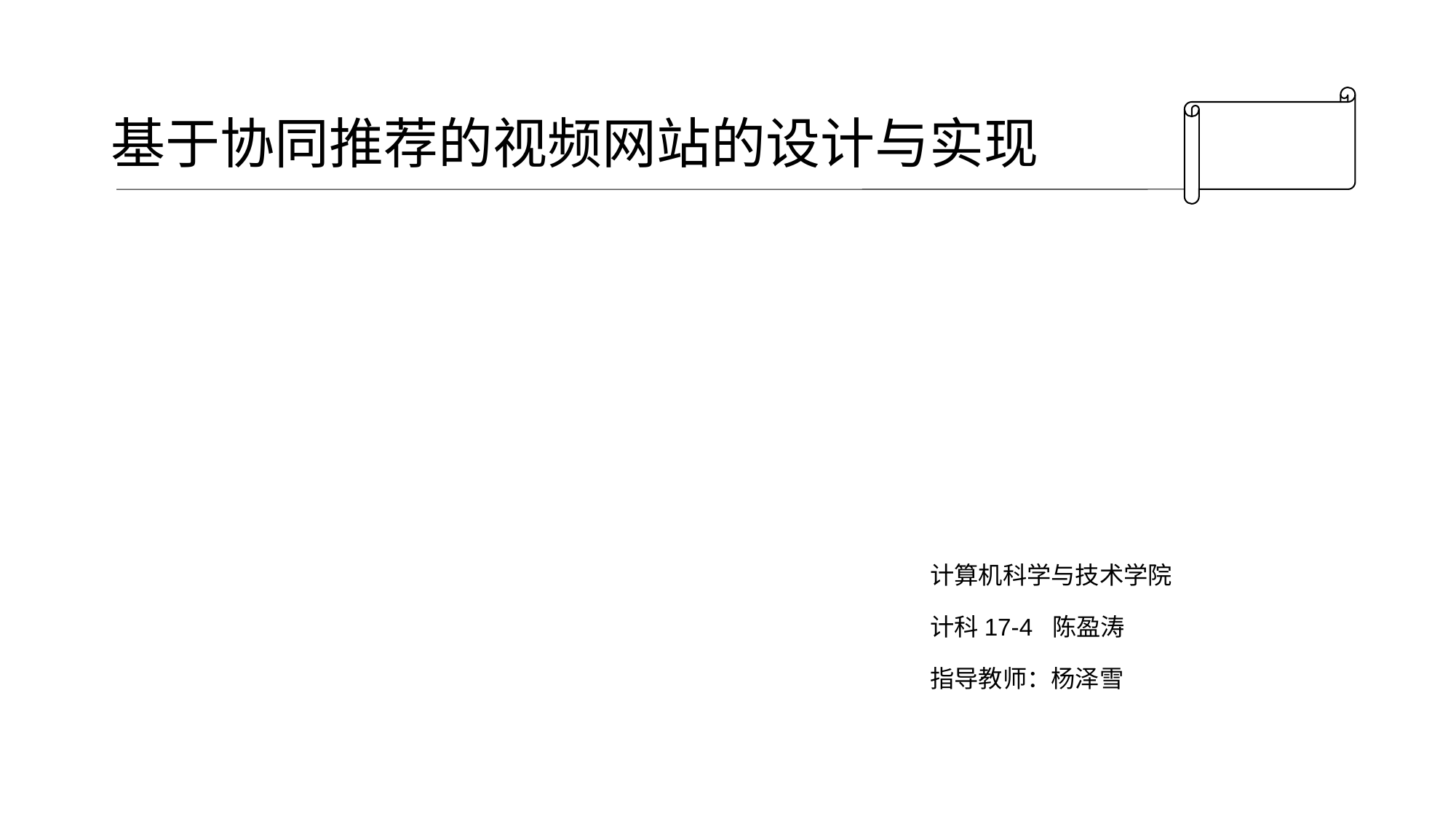

# 基于协同推荐的视频网站的设计与实现

计算机科学与技术学院
计科17-4  陈盈涛
指导教师：杨泽雪